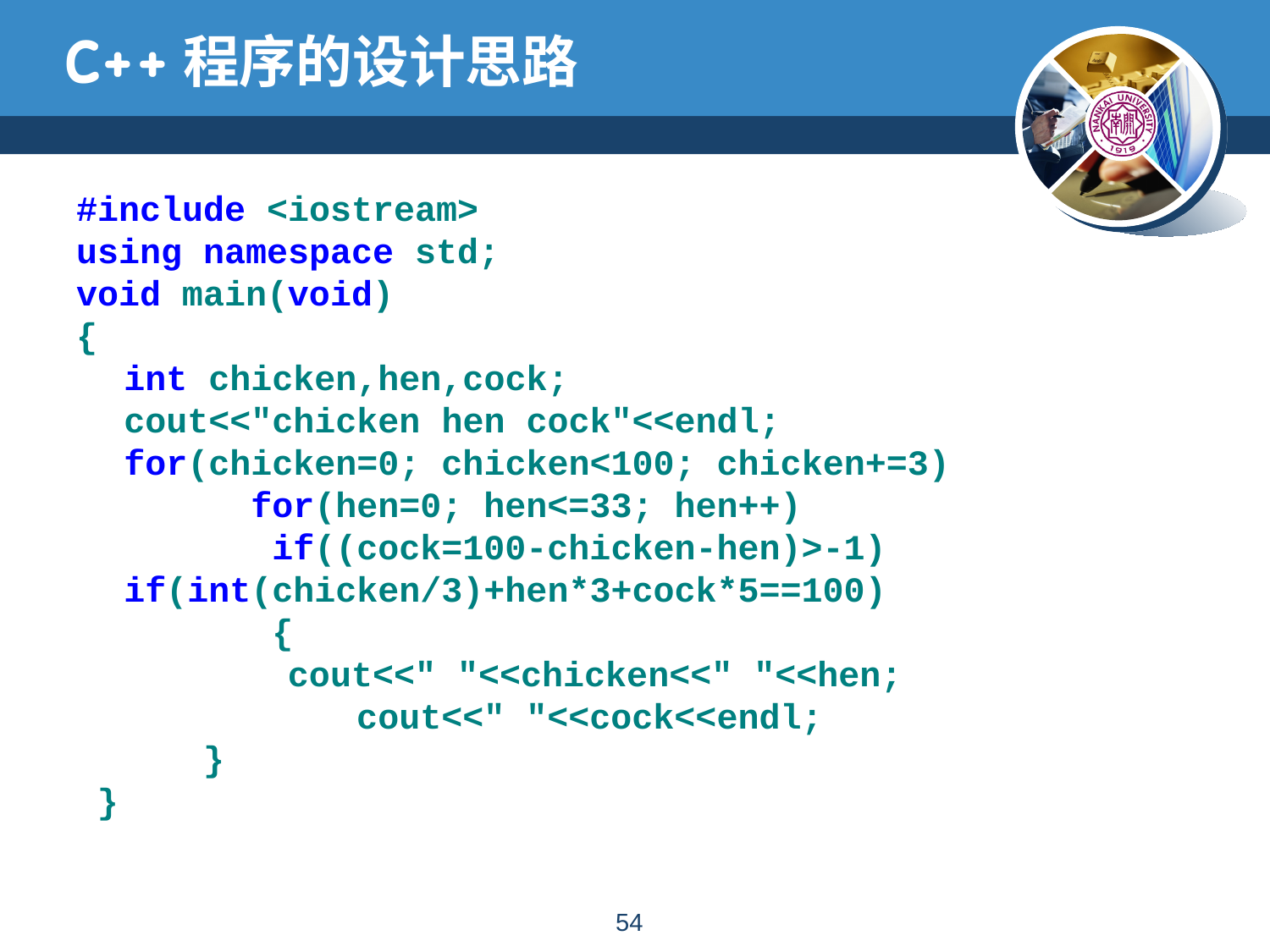

# C++程序的设计思路
#include <iostream>
using namespace std;
void main(void)
{
int chicken,hen,cock;
cout<<"chicken hen cock"<<endl;
for(chicken=0; chicken<100; chicken+=3)
	for(hen=0; hen<=33; hen++)
	 if((cock=100-chicken-hen)>-1)  	  	 if(int(chicken/3)+hen*3+cock*5==100)
		 {
          cout<<" "<<chicken<<" "<<hen;
		     cout<<" "<<cock<<endl;
      }
 }
54